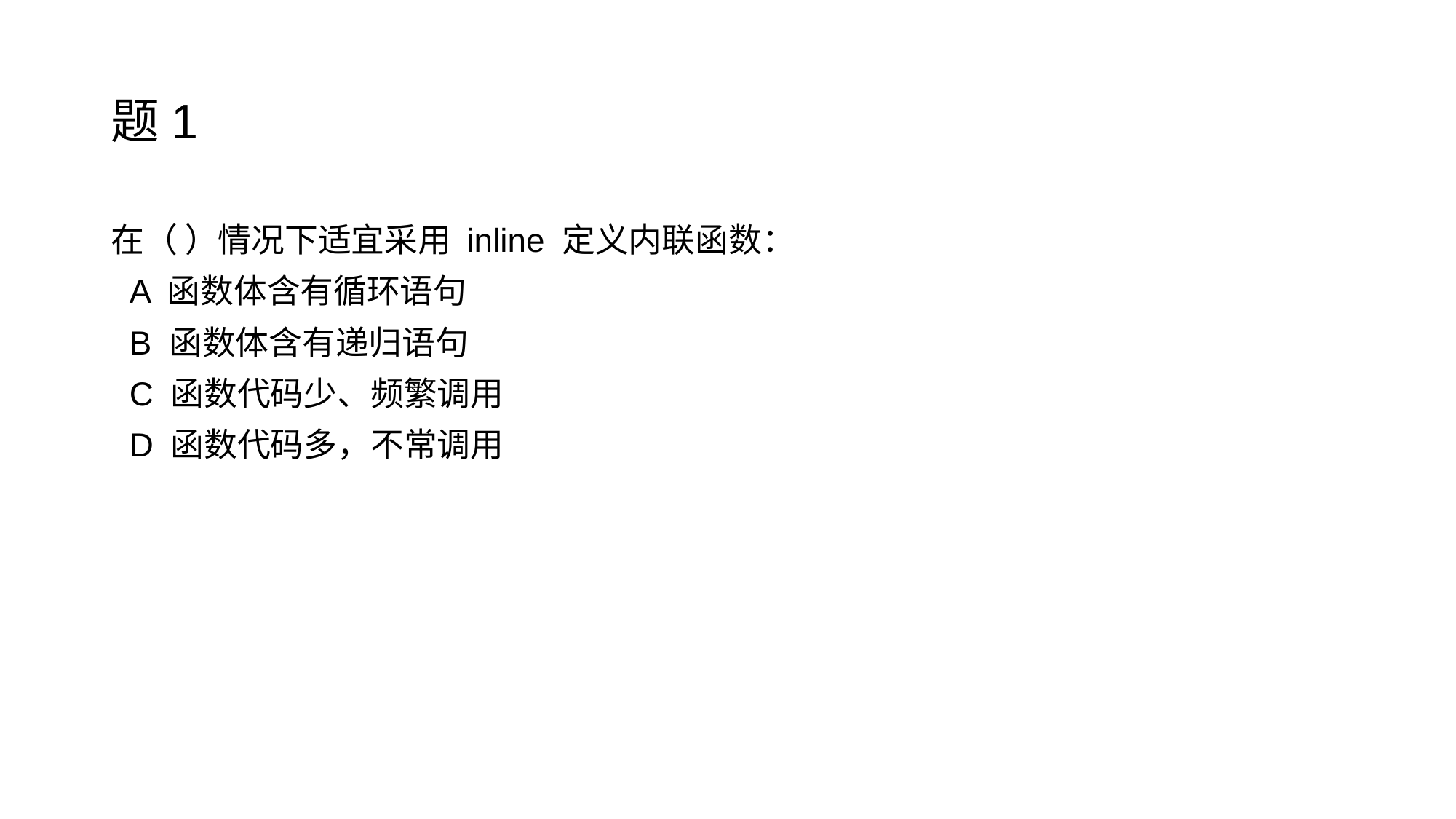

# 题1
在（ ）情况下适宜采用 inline 定义内联函数：
  A 函数体含有循环语句
  B 函数体含有递归语句
  C 函数代码少、频繁调用
  D 函数代码多，不常调用